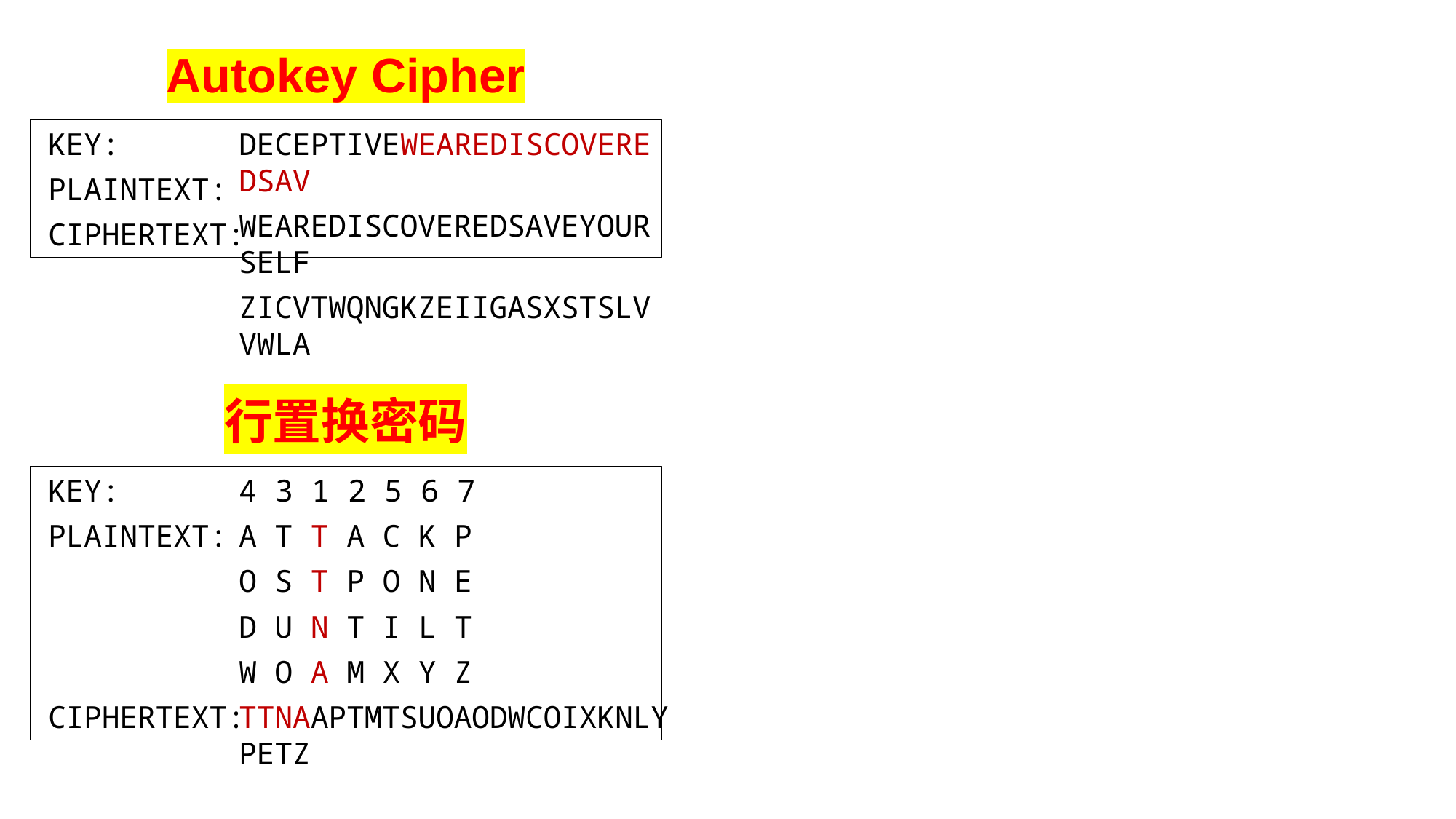

Autokey Cipher
KEY:
PLAINTEXT:
CIPHERTEXT:
DECEPTIVEWEAREDISCOVEREDSAV
WEAREDISCOVEREDSAVEYOURSELF
ZICVTWQNGKZEIIGASXSTSLVVWLA
行置换密码
KEY:
PLAINTEXT:

CIPHERTEXT:
4 3 1 2 5 6 7
A T T A C K P
O S T P O N E
D U N T I L T
W O A M X Y Z
TTNAAPTMTSUOAODWCOIXKNLYPETZ